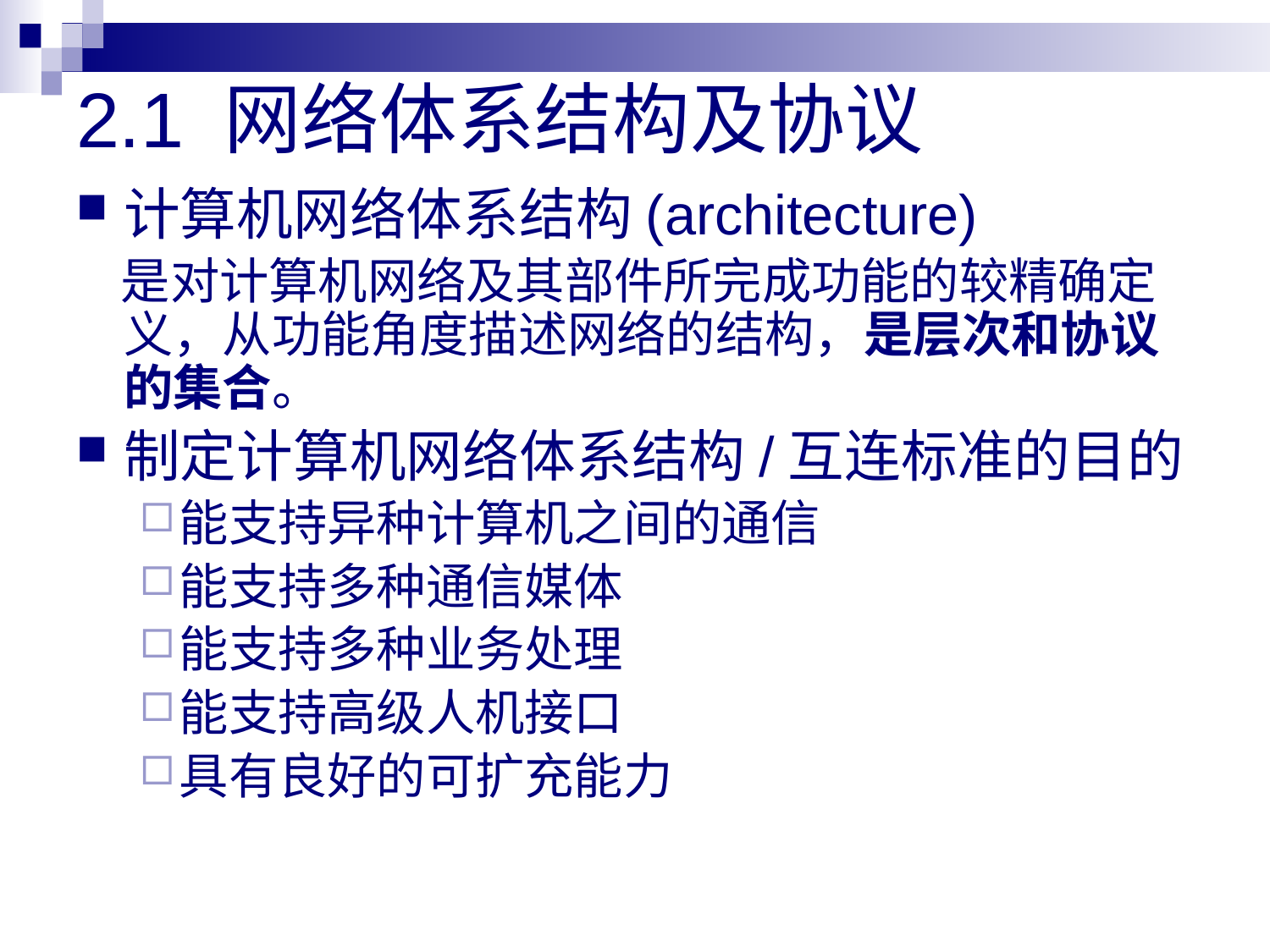

# 2.1 网络体系结构及协议
计算机网络体系结构(architecture)
   是对计算机网络及其部件所完成功能的较精确定义，从功能角度描述网络的结构，是层次和协议的集合。
制定计算机网络体系结构/互连标准的目的
能支持异种计算机之间的通信
能支持多种通信媒体
能支持多种业务处理
能支持高级人机接口
具有良好的可扩充能力